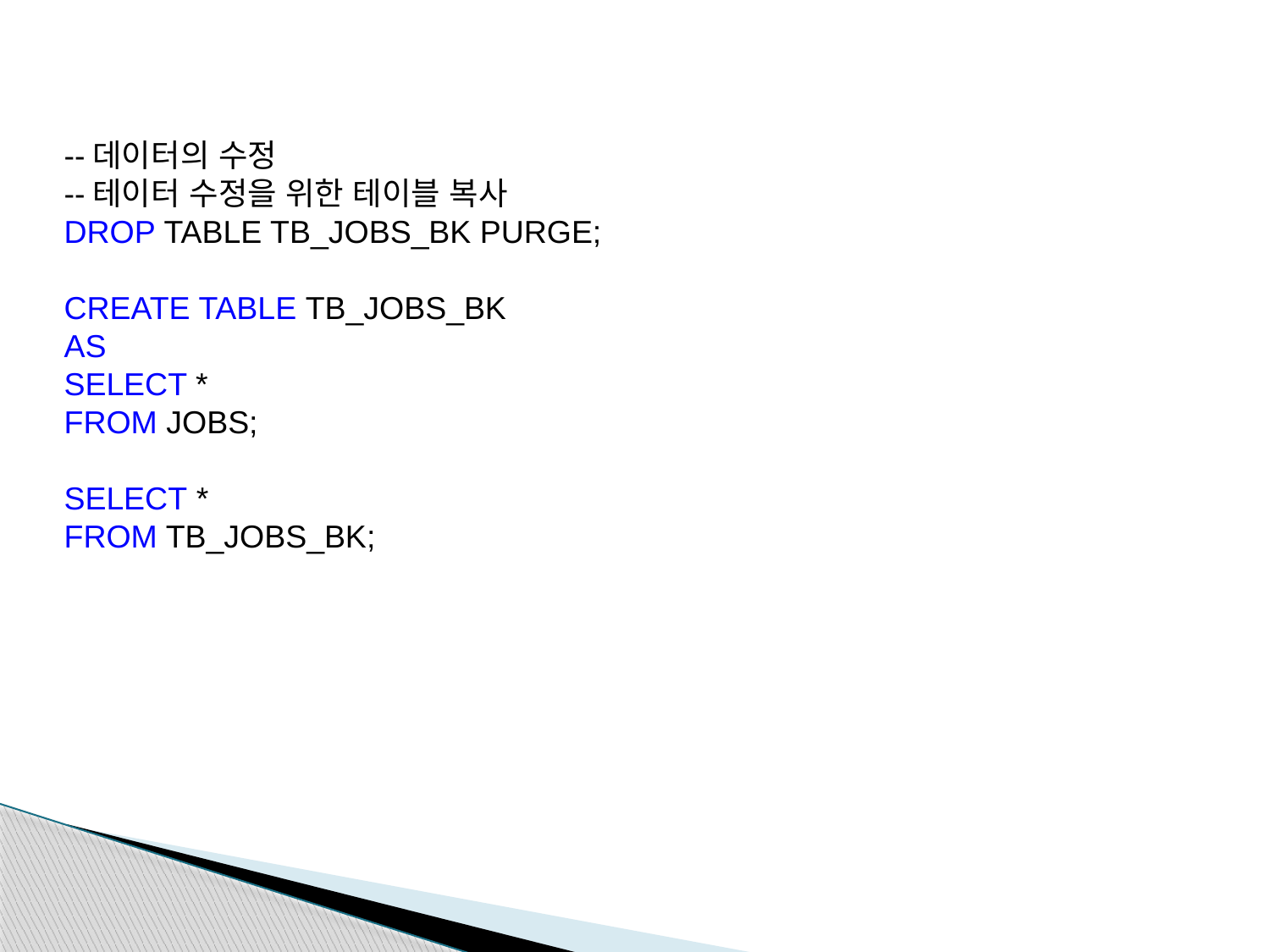

--데이터의 수정
--테이터 수정을 위한 테이블 복사
DROP TABLE TB_JOBS_BK PURGE;

CREATE TABLE TB_JOBS_BK
AS
SELECT *
FROM JOBS;

SELECT *
FROM TB_JOBS_BK;